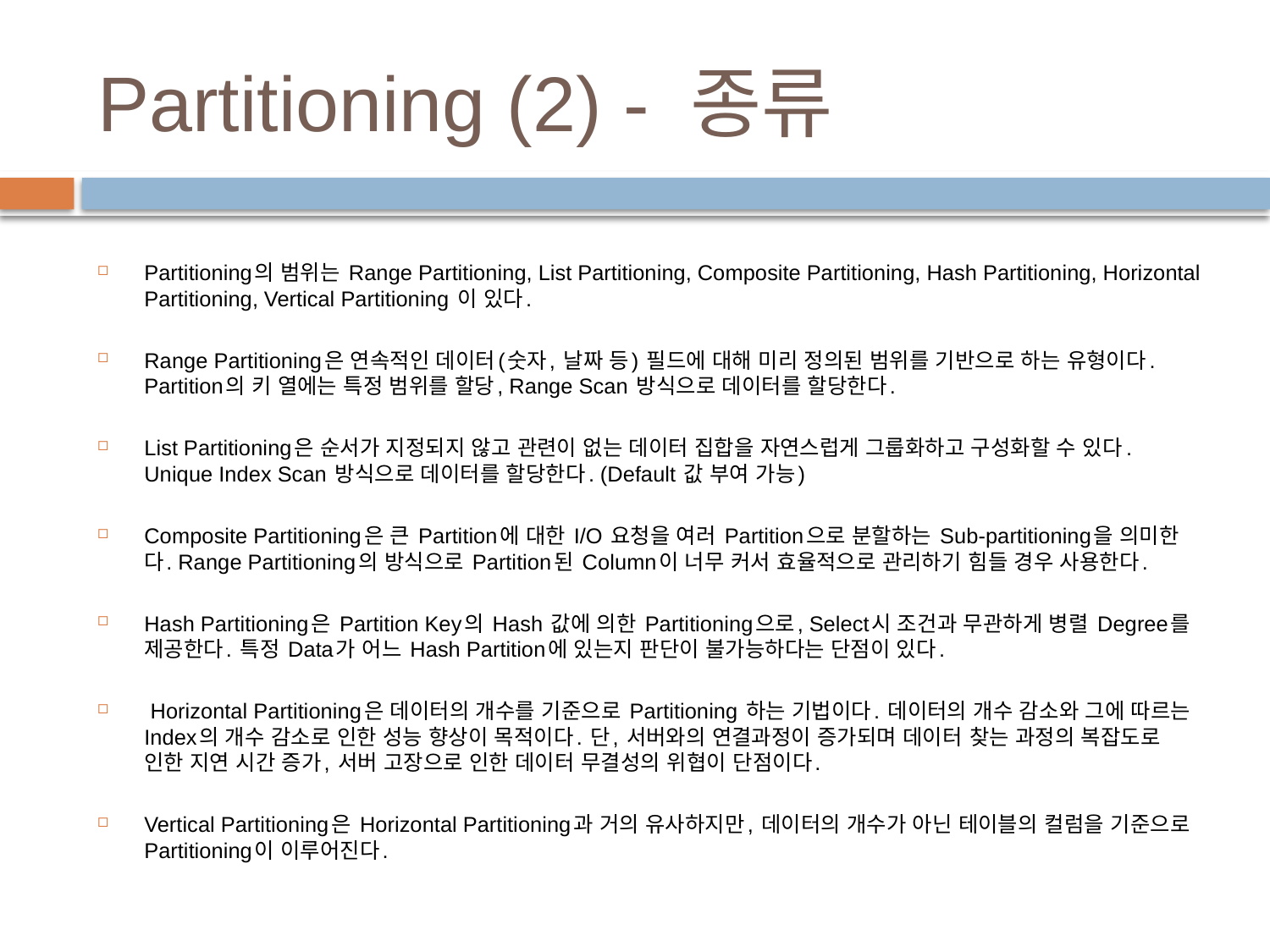

# Partitioning (2) - 종류

Partitioning의 범위는 Range Partitioning, List Partitioning, Composite Partitioning, Hash Partitioning, Horizontal Partitioning, Vertical Partitioning 이 있다.

Range Partitioning은 연속적인 데이터(숫자, 날짜 등) 필드에 대해 미리 정의된 범위를 기반으로 하는 유형이다. Partition의 키 열에는 특정 범위를 할당, Range Scan 방식으로 데이터를 할당한다.

List Partitioning은 순서가 지정되지 않고 관련이 없는 데이터 집합을 자연스럽게 그룹화하고 구성화할 수 있다.  Unique Index Scan 방식으로 데이터를 할당한다. (Default 값 부여 가능)

Composite Partitioning은 큰 Partition에 대한 I/O 요청을 여러 Partition으로 분할하는 Sub-partitioning을 의미한다. Range Partitioning의 방식으로 Partition된 Column이 너무 커서 효율적으로 관리하기 힘들 경우 사용한다.

Hash Partitioning은 Partition Key의 Hash 값에 의한 Partitioning으로, Select시 조건과 무관하게 병렬 Degree를 제공한다. 특정 Data가 어느 Hash Partition에 있는지 판단이 불가능하다는 단점이 있다.

 Horizontal Partitioning은 데이터의 개수를 기준으로 Partitioning 하는 기법이다. 데이터의 개수 감소와 그에 따르는 Index의 개수 감소로 인한 성능 향상이 목적이다. 단, 서버와의 연결과정이 증가되며 데이터 찾는 과정의 복잡도로 인한 지연 시간 증가, 서버 고장으로 인한 데이터 무결성의 위협이 단점이다.

Vertical Partitioning은 Horizontal Partitioning과 거의 유사하지만, 데이터의 개수가 아닌 테이블의 컬럼을 기준으로 Partitioning이 이루어진다.